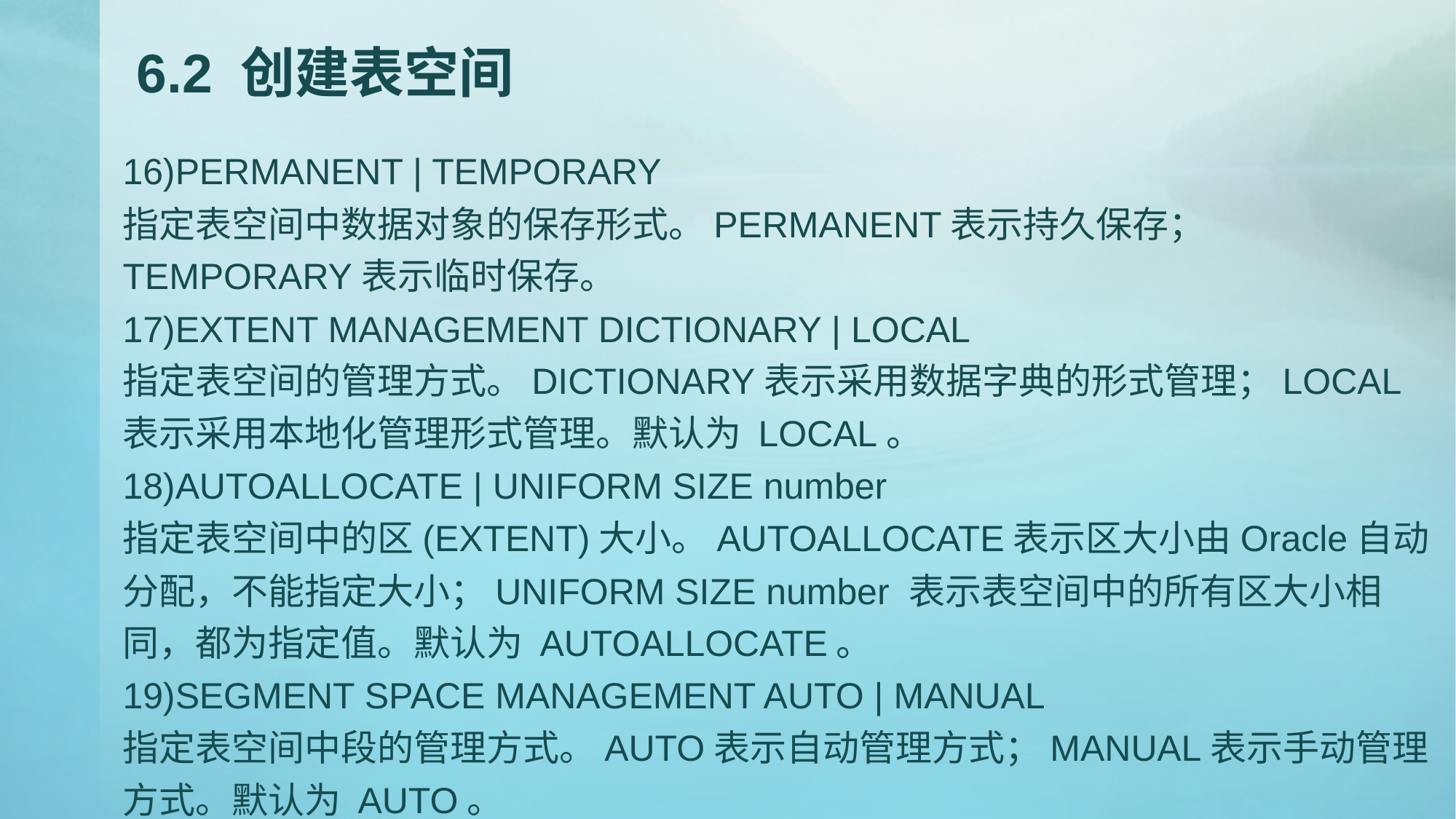

# 6.2 创建表空间
16)PERMANENT | TEMPORARY
指定表空间中数据对象的保存形式。PERMANENT表示持久保存；TEMPORARY表示临时保存。
17)EXTENT MANAGEMENT DICTIONARY | LOCAL
指定表空间的管理方式。DICTIONARY表示采用数据字典的形式管理；LOCAL 表示采用本地化管理形式管理。默认为 LOCAL。
18)AUTOALLOCATE | UNIFORM SIZE number
指定表空间中的区(EXTENT)大小。AUTOALLOCATE表示区大小由Oracle自动分配，不能指定大小；UNIFORM SIZE number 表示表空间中的所有区大小相同，都为指定值。默认为 AUTOALLOCATE。
19)SEGMENT SPACE MANAGEMENT AUTO | MANUAL
指定表空间中段的管理方式。AUTO表示自动管理方式；MANUAL表示手动管理方式。默认为 AUTO。